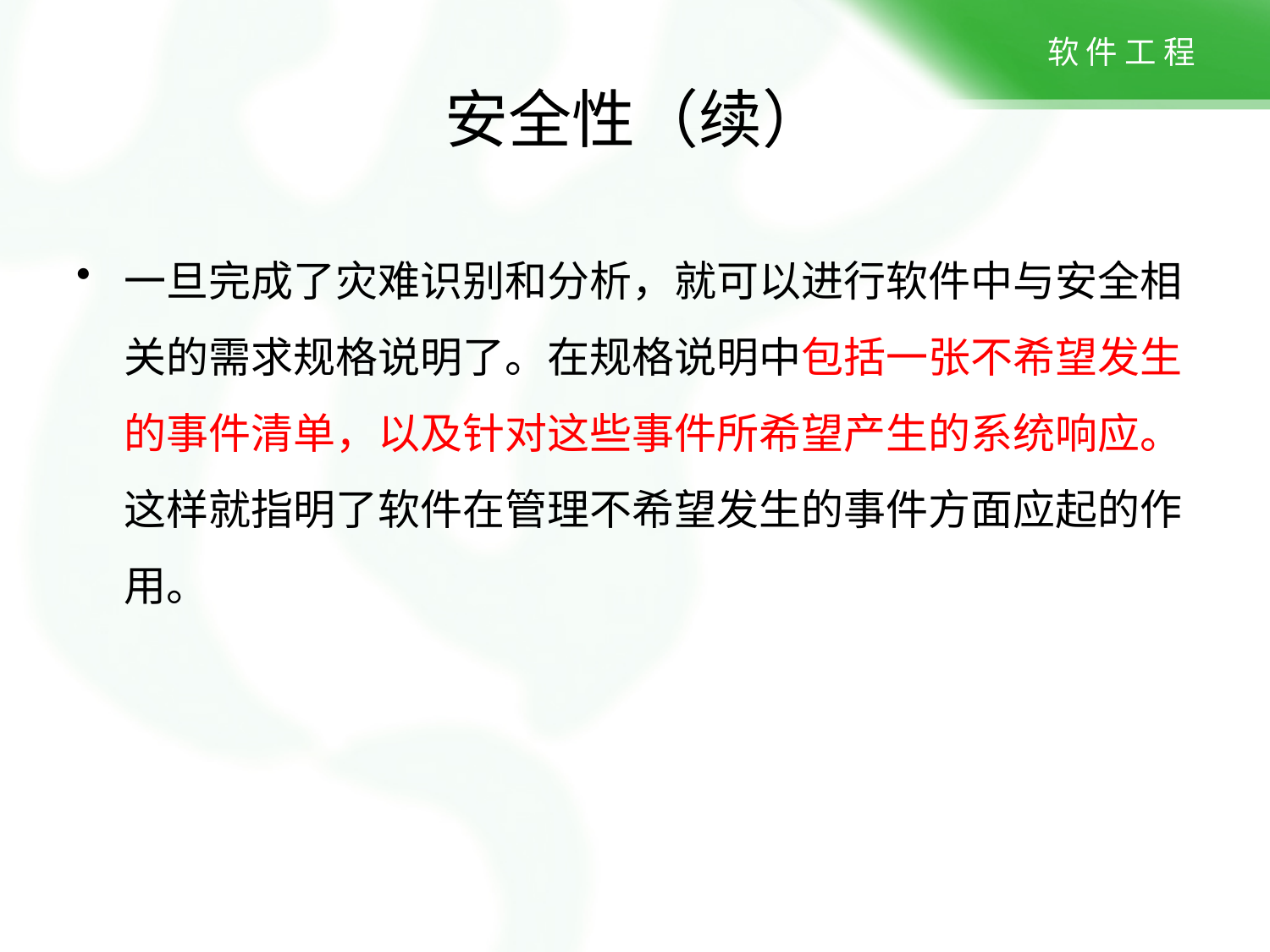

# 安全性（续）
一旦完成了灾难识别和分析，就可以进行软件中与安全相关的需求规格说明了。在规格说明中包括一张不希望发生的事件清单，以及针对这些事件所希望产生的系统响应。这样就指明了软件在管理不希望发生的事件方面应起的作用。